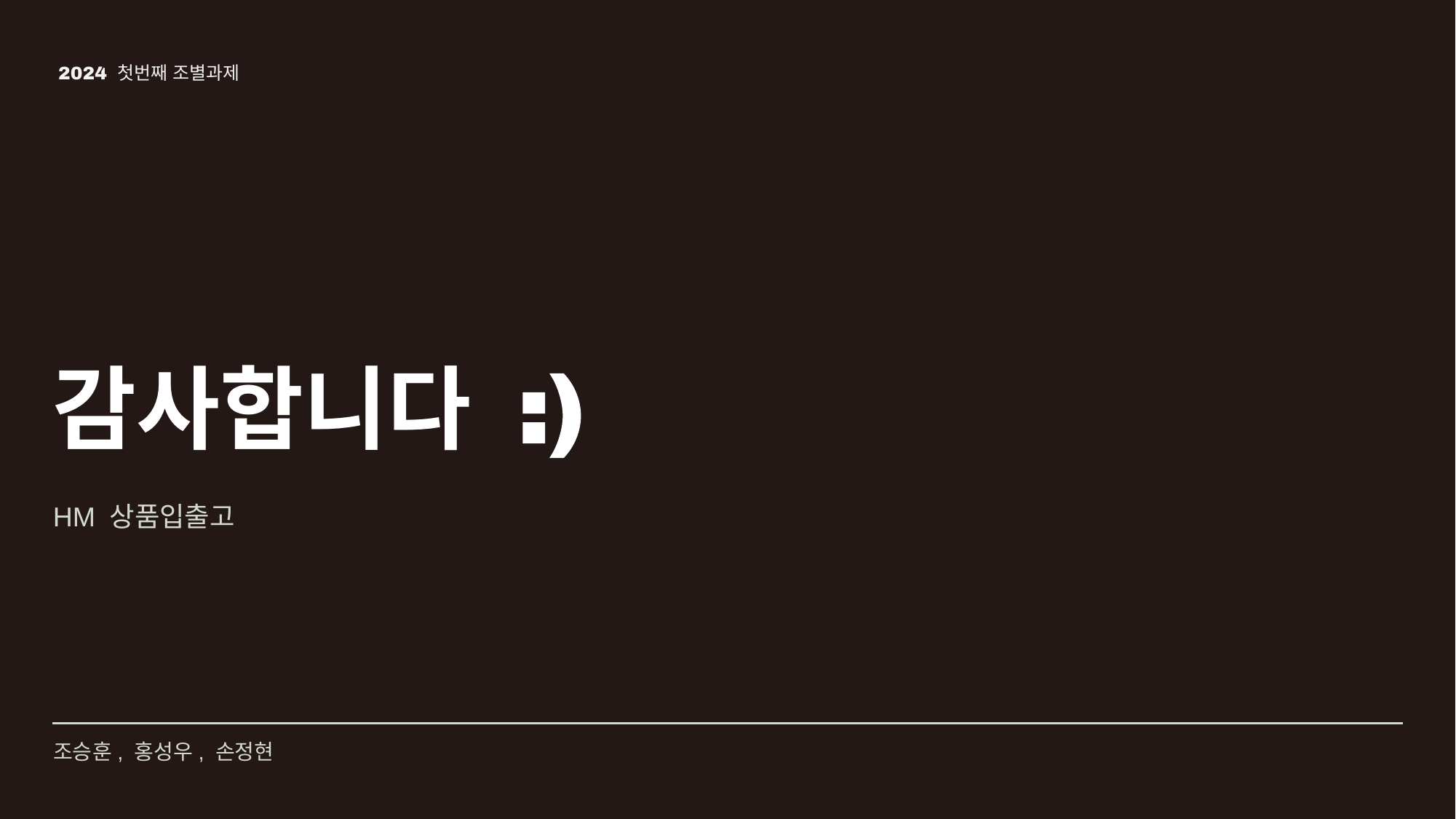

2024 첫번째 조별과제
# 감사합니다 :)
HM 상품입출고
조승훈, 홍성우, 손정현